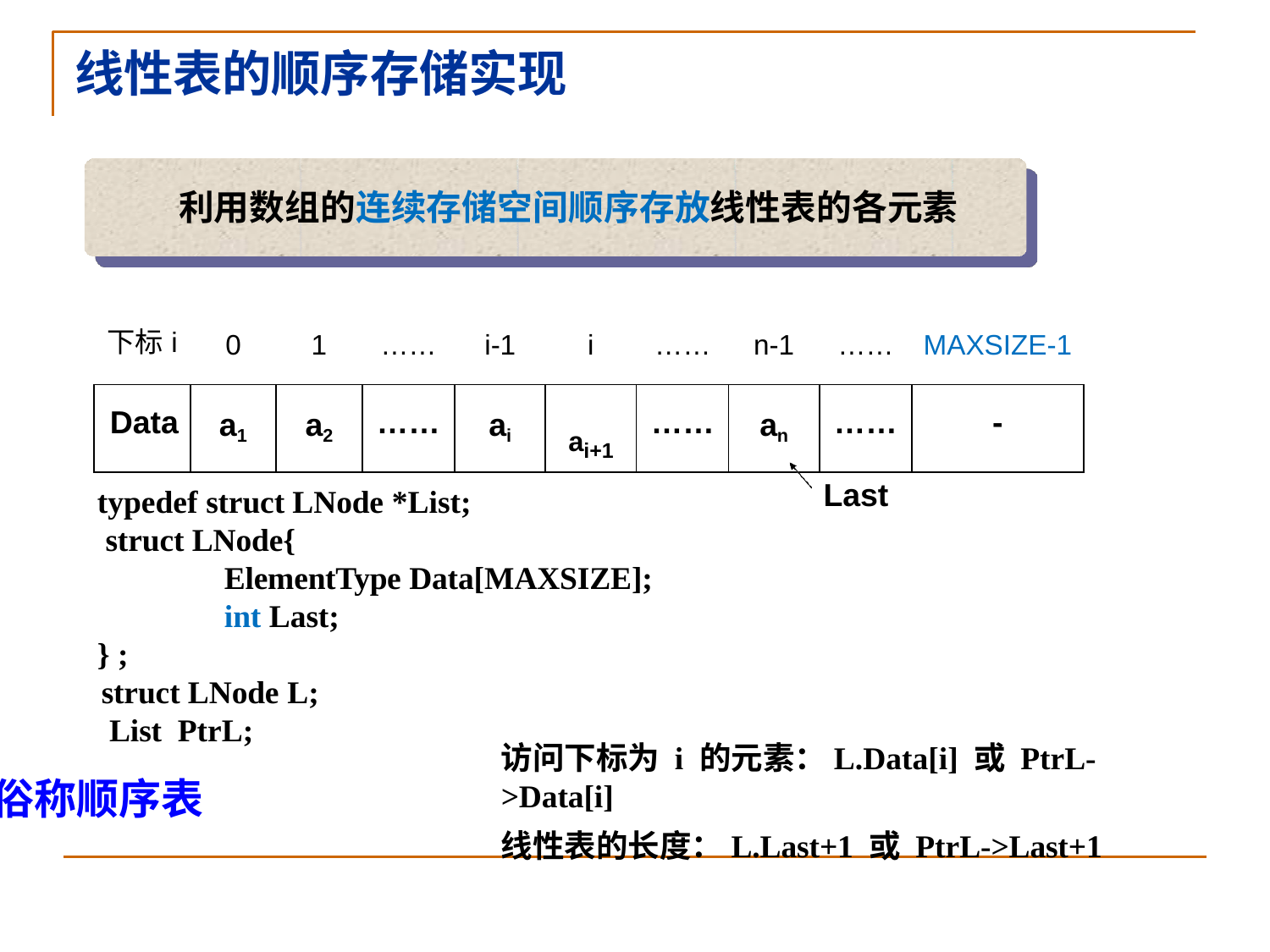

# 线性表的顺序存储实现

利用数组的连续存储空间顺序存放线性表的各元素

| 下标i | 0 | 1 | …… | i-1 | i | …… | n-1 | …… | MAXSIZE-1 |
| --- | --- | --- | --- | --- | --- | --- | --- | --- | --- |
| Data | a1 | a2 | …… | ai | ai+1 | …… | an | …… | - |

Last

typedef struct LNode *List;  struct LNode{
ElementType Data[MAXSIZE];  int Last;
} ;
struct LNode L;  List PtrL;
访问下标为 i 的元素：L.Data[i] 或 PtrL->Data[i]
线性表的长度：L.Last+1 或 PtrL->Last+1
俗称顺序表